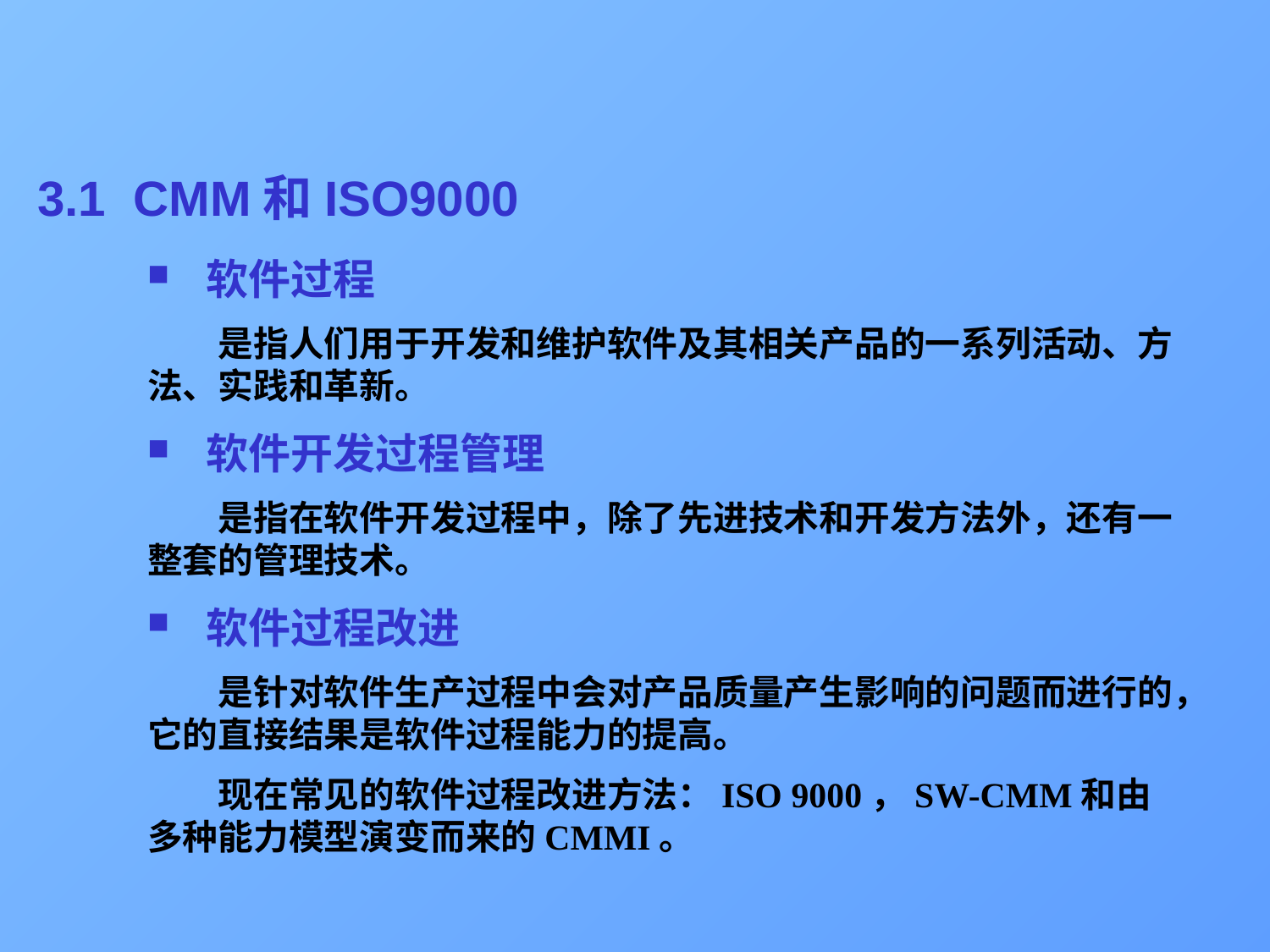

# 3.1  CMM和ISO9000
  软件过程
　　是指人们用于开发和维护软件及其相关产品的一系列活动、方法、实践和革新。
  软件开发过程管理
　　是指在软件开发过程中，除了先进技术和开发方法外，还有一整套的管理技术。
  软件过程改进
　　是针对软件生产过程中会对产品质量产生影响的问题而进行的，它的直接结果是软件过程能力的提高。
　　现在常见的软件过程改进方法：ISO 9000，SW-CMM和由多种能力模型演变而来的CMMI。